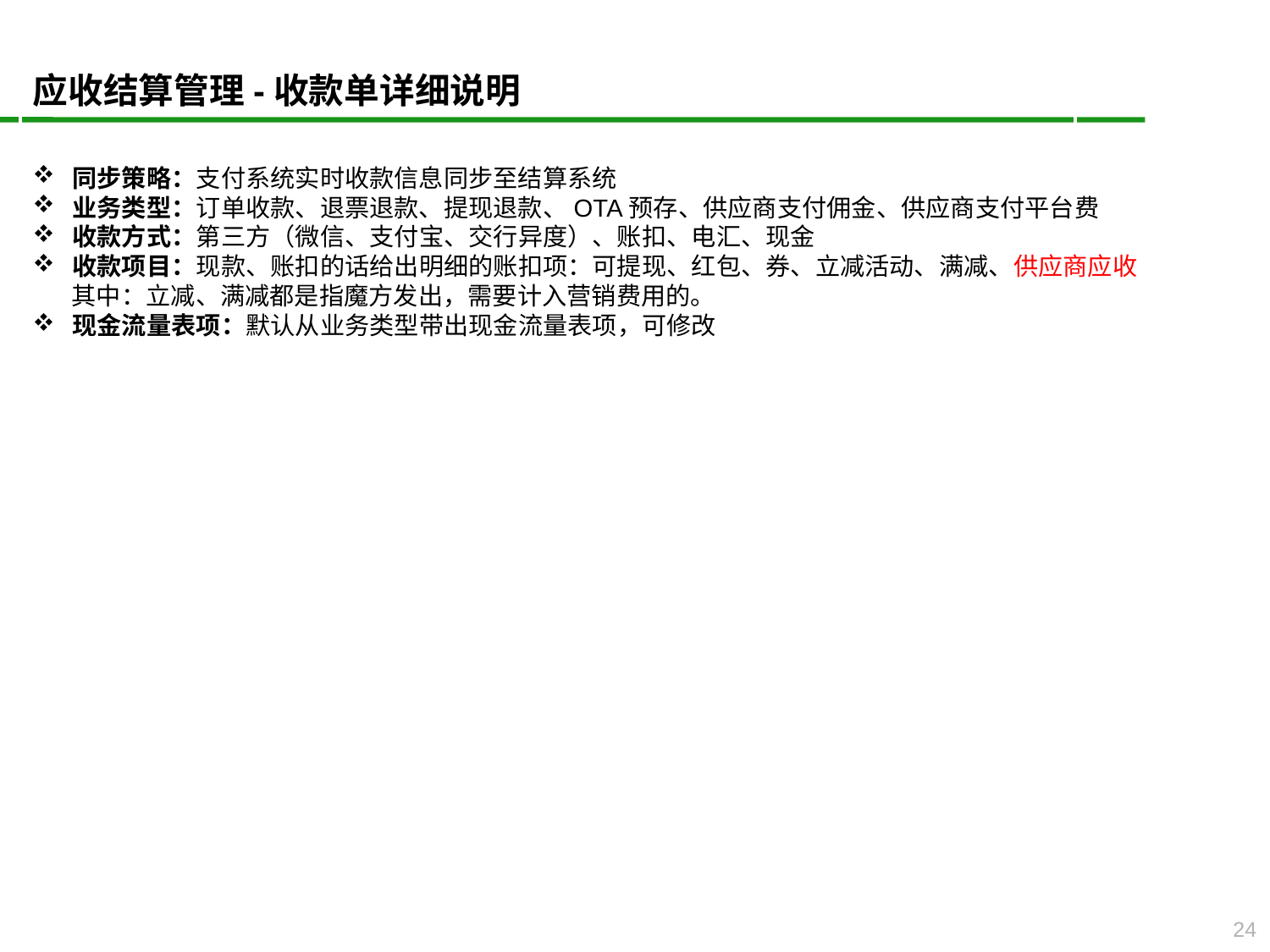

应收结算管理-收款单详细说明
同步策略：支付系统实时收款信息同步至结算系统
业务类型：订单收款、退票退款、提现退款、OTA预存、供应商支付佣金、供应商支付平台费
收款方式：第三方（微信、支付宝、交行异度）、账扣、电汇、现金
收款项目：现款、账扣的话给出明细的账扣项：可提现、红包、券、立减活动、满减、供应商应收
      其中：立减、满减都是指魔方发出，需要计入营销费用的。
现金流量表项：默认从业务类型带出现金流量表项，可修改

24